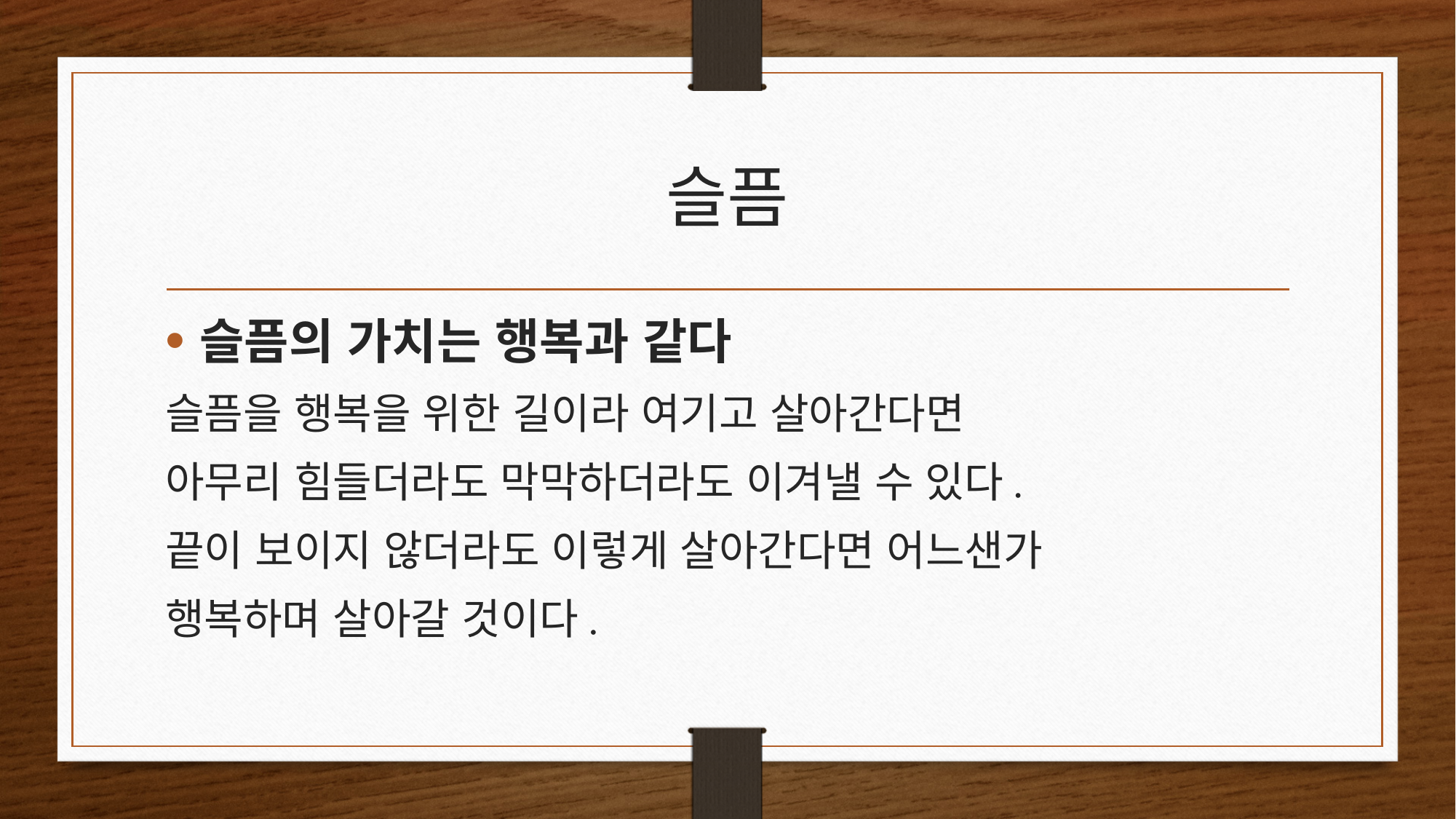

# 슬픔
슬픔의 가치는 행복과 같다
슬픔을 행복을 위한 길이라 여기고 살아간다면
아무리 힘들더라도 막막하더라도 이겨낼 수 있다.
끝이 보이지 않더라도 이렇게 살아간다면 어느샌가
행복하며 살아갈 것이다.